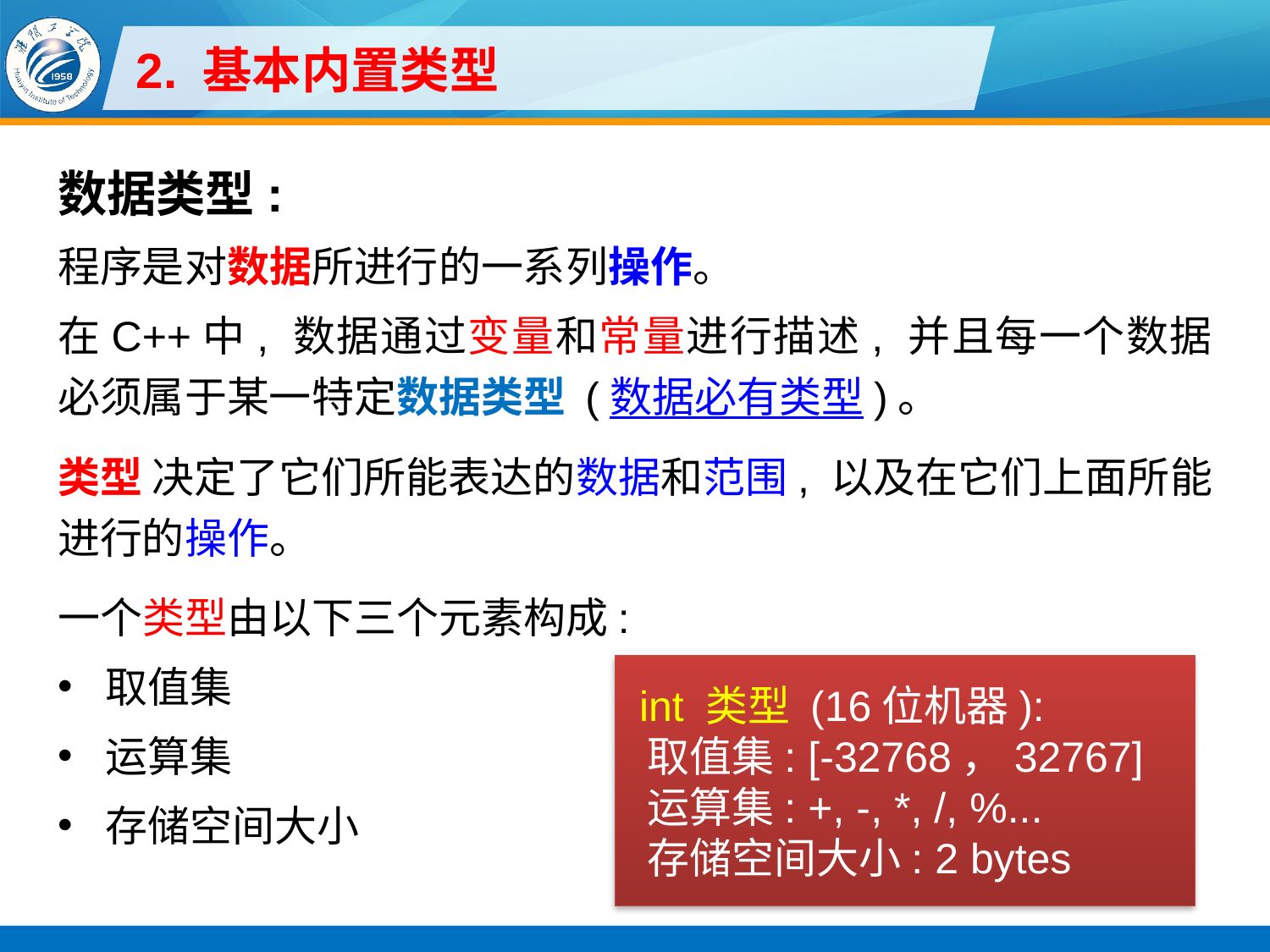

# 2. 基本内置类型
数据类型:
程序是对数据所进行的一系列操作。
在C++中, 数据通过变量和常量进行描述, 并且每一个数据必须属于某一特定数据类型 (数据必有类型)。
类型 决定了它们所能表达的数据和范围, 以及在它们上面所能进行的操作。
一个类型由以下三个元素构成:
取值集
运算集
存储空间大小
 int 类型 (16位机器):
 取值集: [-32768，32767]
 运算集: +, -, *, /, %...
 存储空间大小: 2 bytes